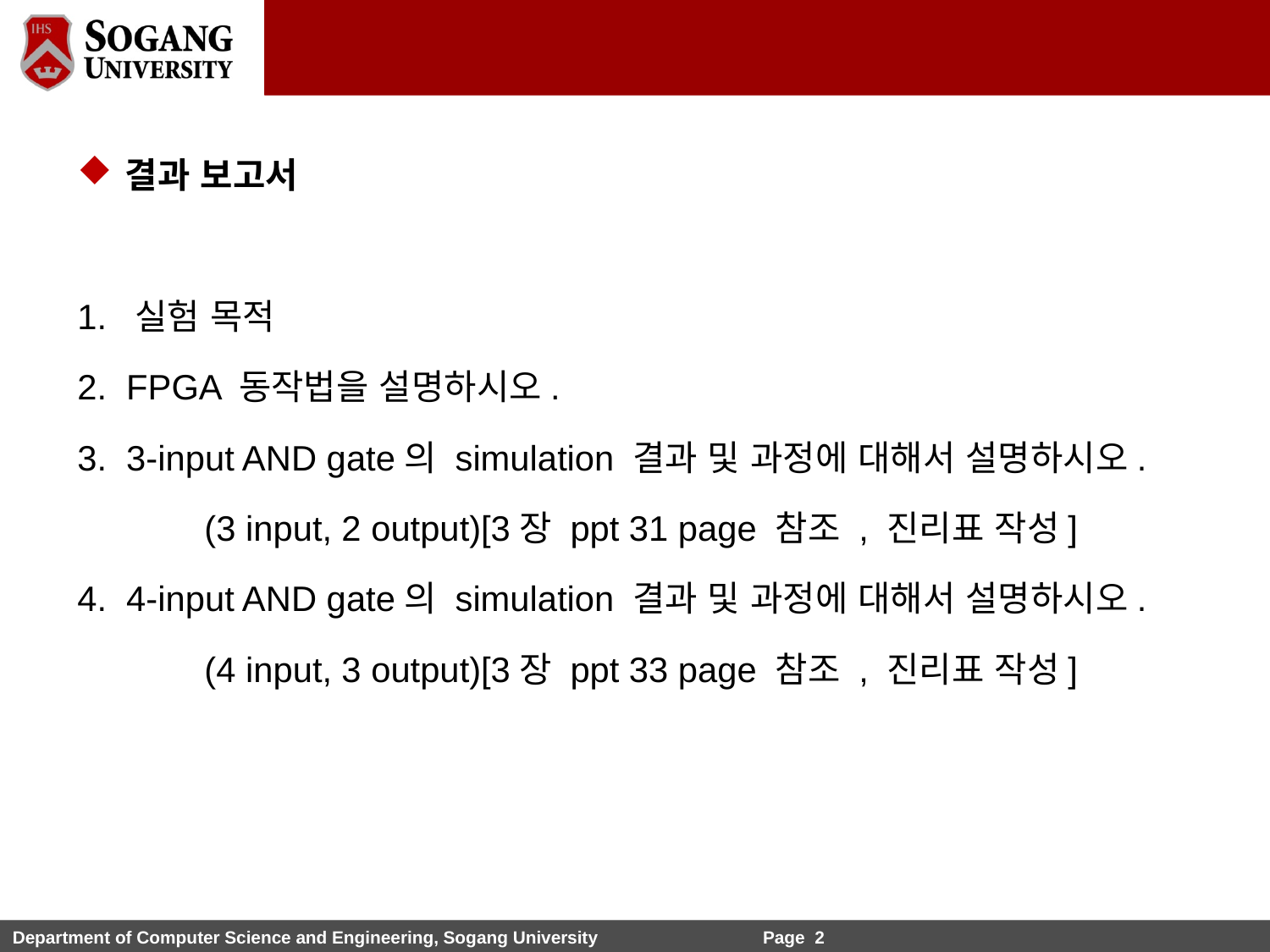

결과 보고서

1.  실험 목적
2.  FPGA 동작법을 설명하시오.
3.  3-input AND gate의 simulation 결과 및 과정에 대해서 설명하시오.
	(3 input, 2 output)[3장 ppt 31 page 참조 , 진리표 작성]
4.  4-input AND gate의 simulation 결과 및 과정에 대해서 설명하시오.
	(4 input, 3 output)[3장 ppt 33 page 참조 , 진리표 작성]